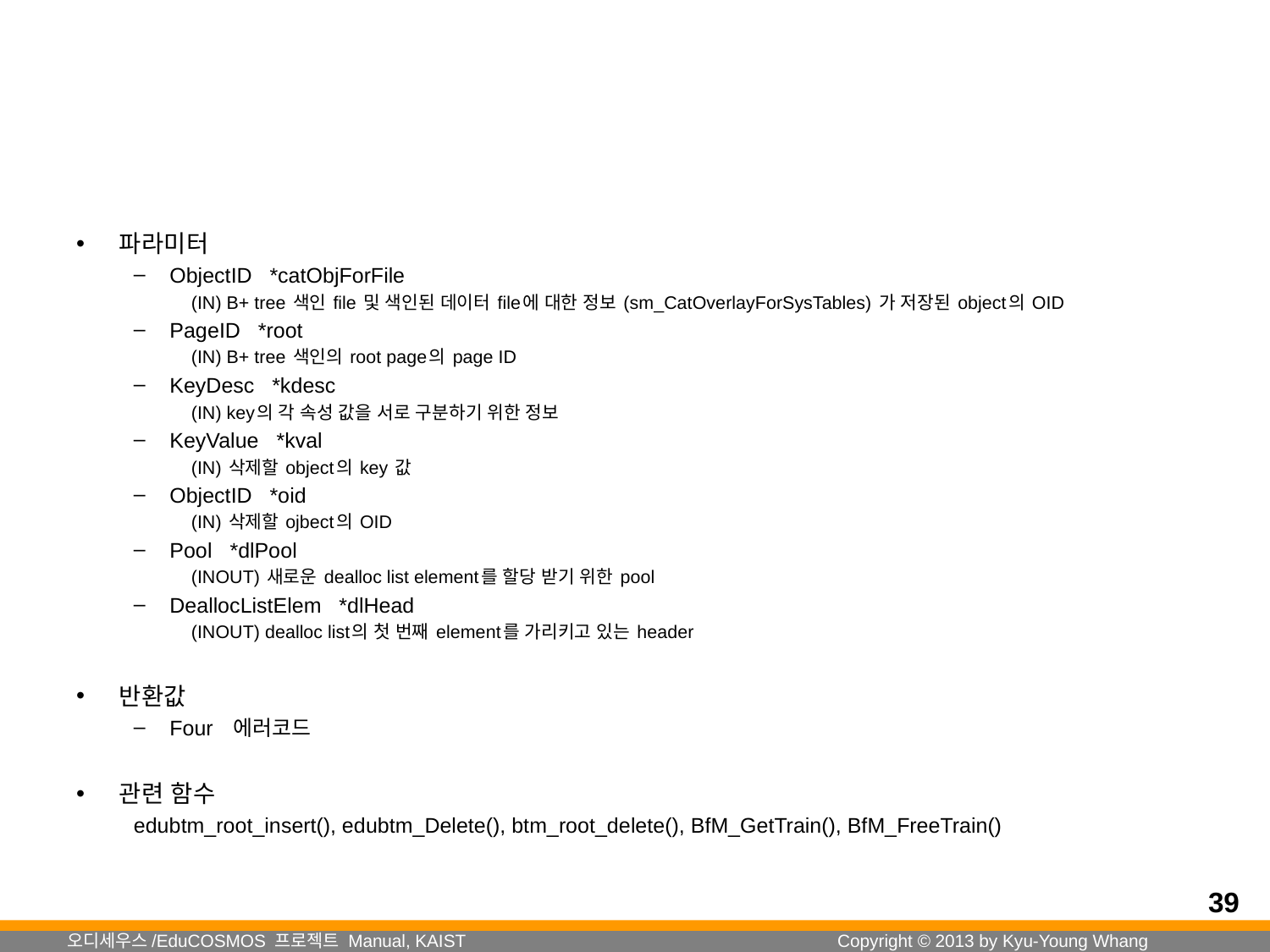

#
파라미터
ObjectID   *catObjForFile
(IN) B+ tree 색인 file 및 색인된 데이터 file에 대한 정보 (sm_CatOverlayForSysTables) 가 저장된 object의 OID
PageID   *root
(IN) B+ tree 색인의 root page의 page ID
KeyDesc   *kdesc
(IN) key의 각 속성 값을 서로 구분하기 위한 정보
KeyValue   *kval
(IN) 삭제할 object의 key 값
ObjectID   *oid
(IN) 삭제할 ojbect의 OID
Pool   *dlPool
(INOUT) 새로운 dealloc list element를 할당 받기 위한 pool
DeallocListElem   *dlHead
(INOUT) dealloc list의 첫 번째 element를 가리키고 있는 header

반환값
Four   에러코드

관련 함수
edubtm_root_insert(), edubtm_Delete(), btm_root_delete(), BfM_GetTrain(), BfM_FreeTrain()